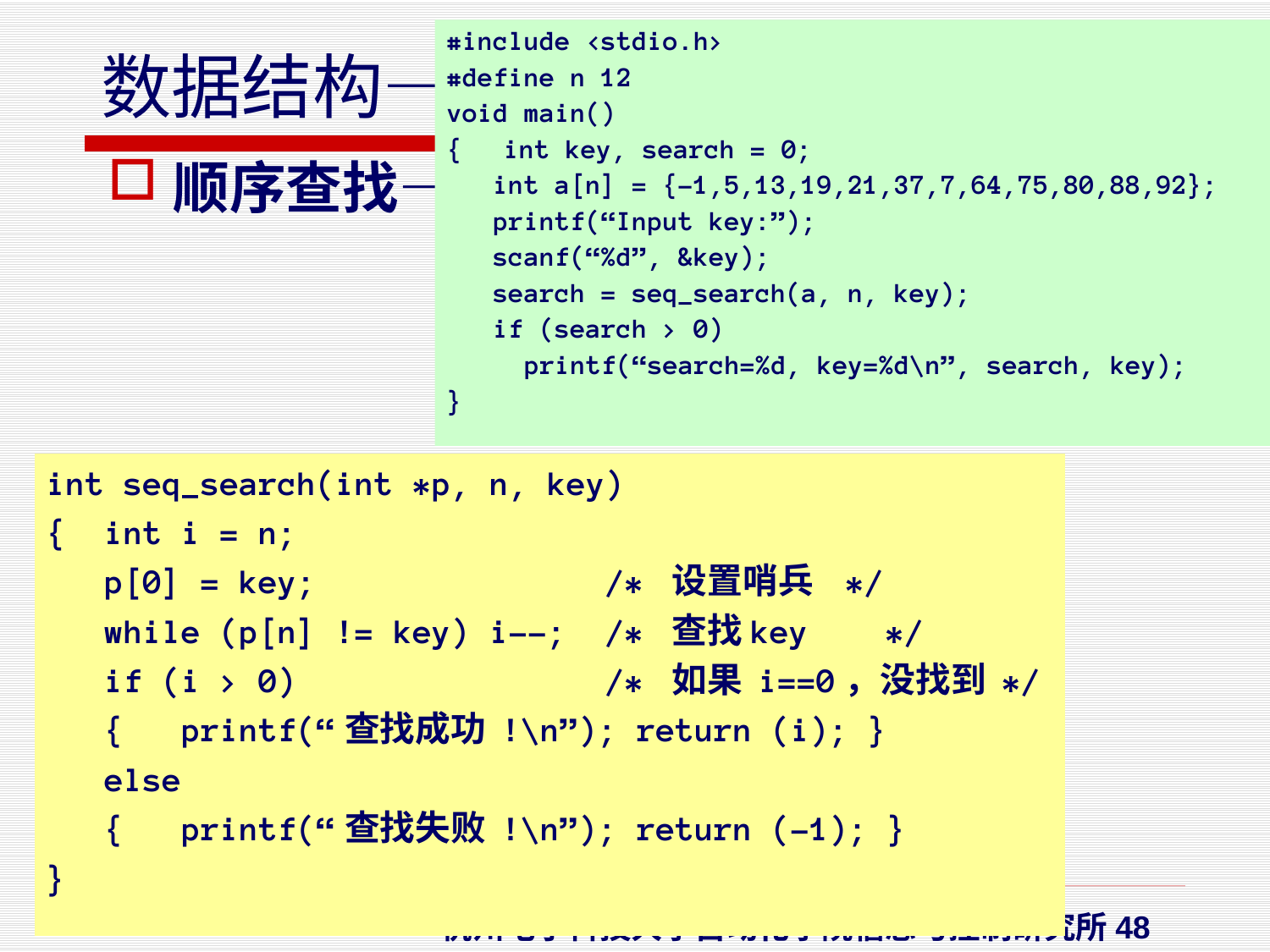

#include <stdio.h>
#define n 12
void main()
{　int key, search = 0;
   int a[n] = {-1,5,13,19,21,37,7,64,75,80,88,92};
   printf(“Input key:”);
   scanf(“%d”, &key);
   search = seq_search(a, n, key);
   if (search > 0)
     printf(“search=%d, key=%d\n”, search, key);
}
顺序查找——算法实现
int seq_search(int *p, n, key)
{  int i = n;
   p[0] = key;               /* 设置哨兵   */
   while (p[n] != key) i--;  /* 查找key    */
   if (i > 0)                /* 如果 i==0，没找到 */
   {   printf(“查找成功 !\n”); return (i); }
   else
   {   printf(“查找失败 !\n”); return (-1); }
}